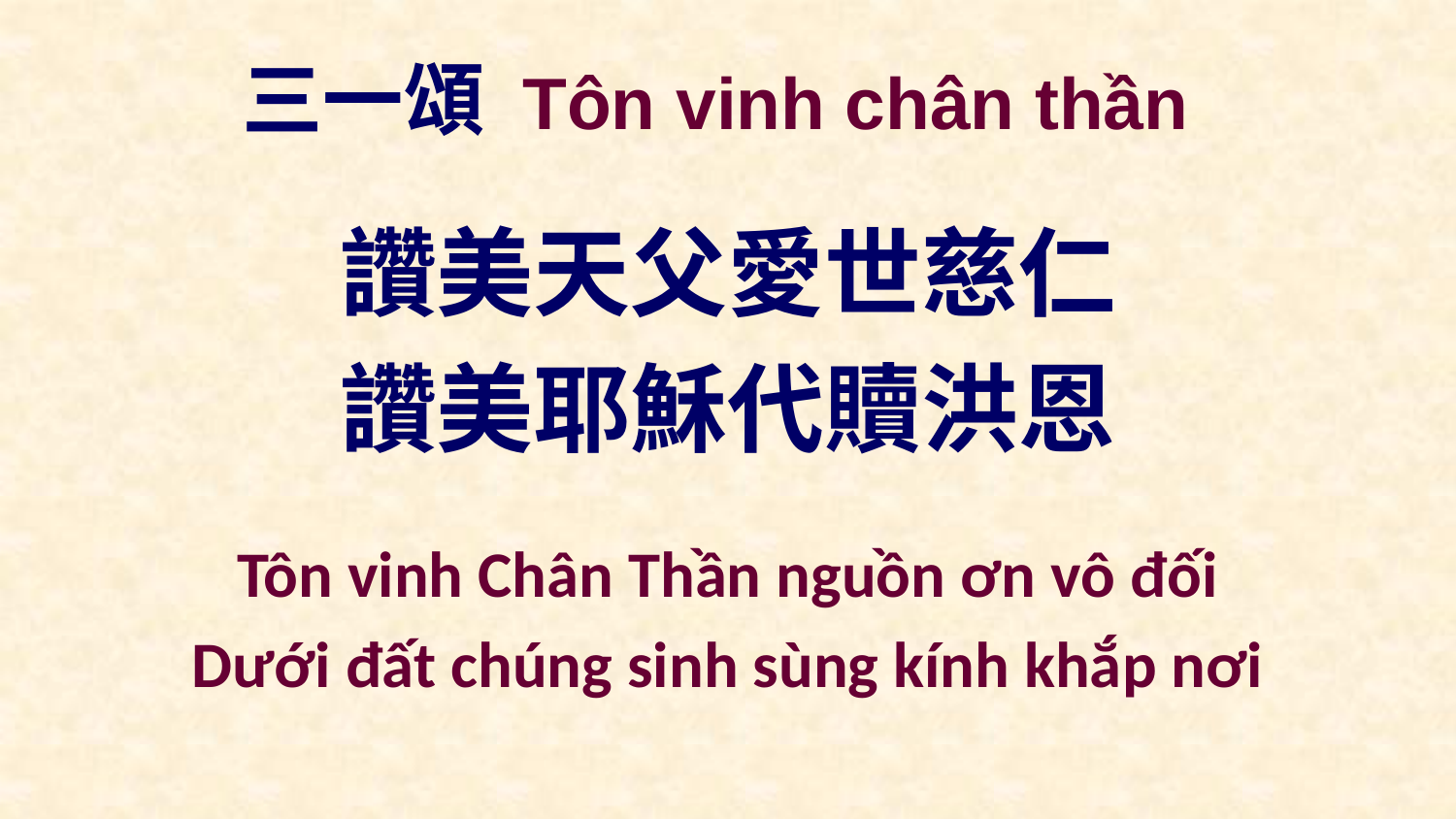

# 三一頌 Tôn vinh chân thần
讚美天父愛世慈仁
讚美耶穌代贖洪恩
Tôn vinh Chân Thần nguồn ơn vô đối
Dưới đất chúng sinh sùng kính khắp nơi